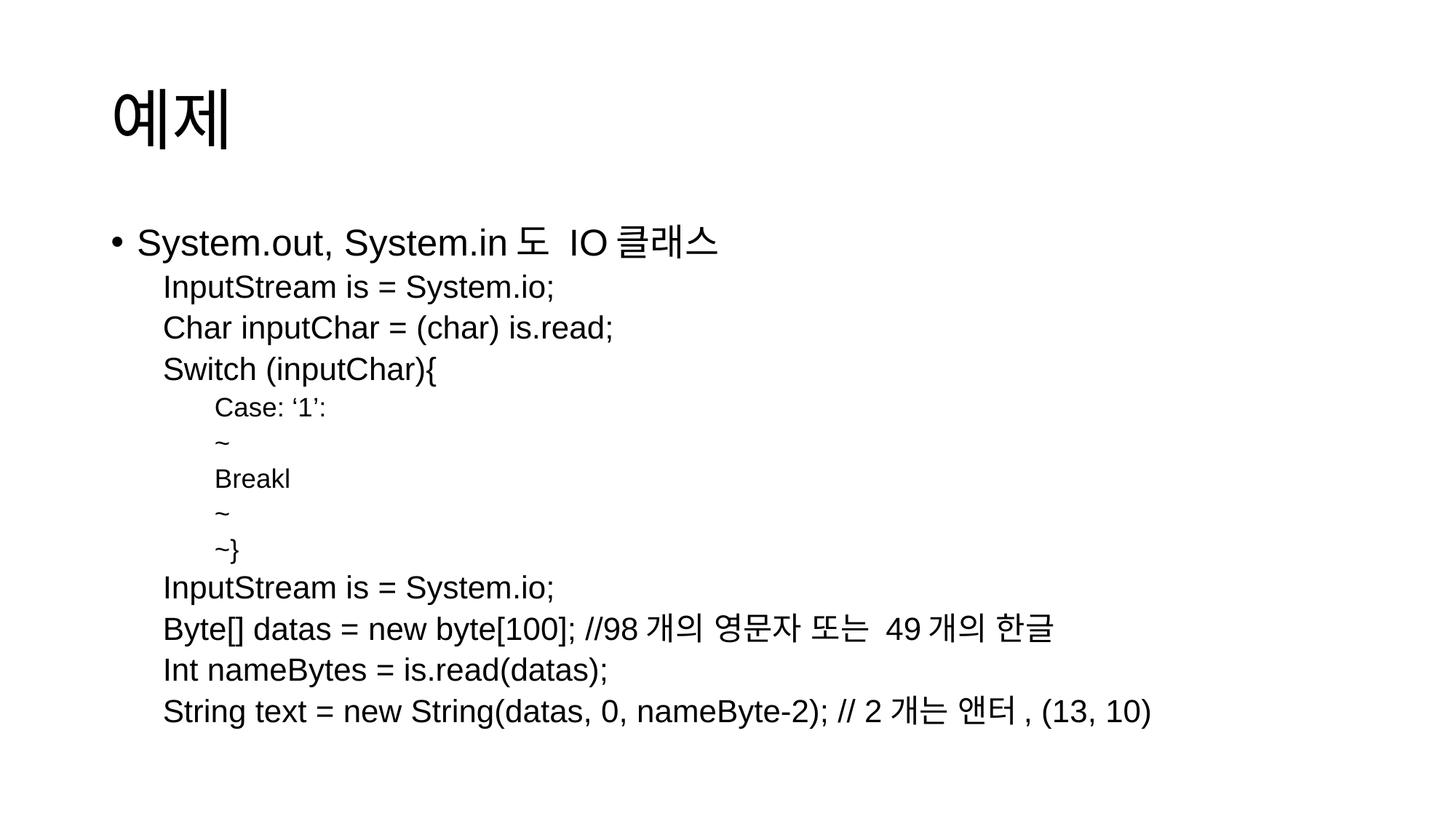

# 예제
System.out, System.in도 IO클래스
InputStream is = System.io;
Char inputChar = (char) is.read;
Switch (inputChar){
Case: ‘1’:
~
Breakl
~
~}
InputStream is = System.io;
Byte[] datas = new byte[100]; //98개의 영문자 또는 49개의 한글
Int nameBytes = is.read(datas);
String text = new String(datas, 0, nameByte-2); // 2개는 앤터, (13, 10)